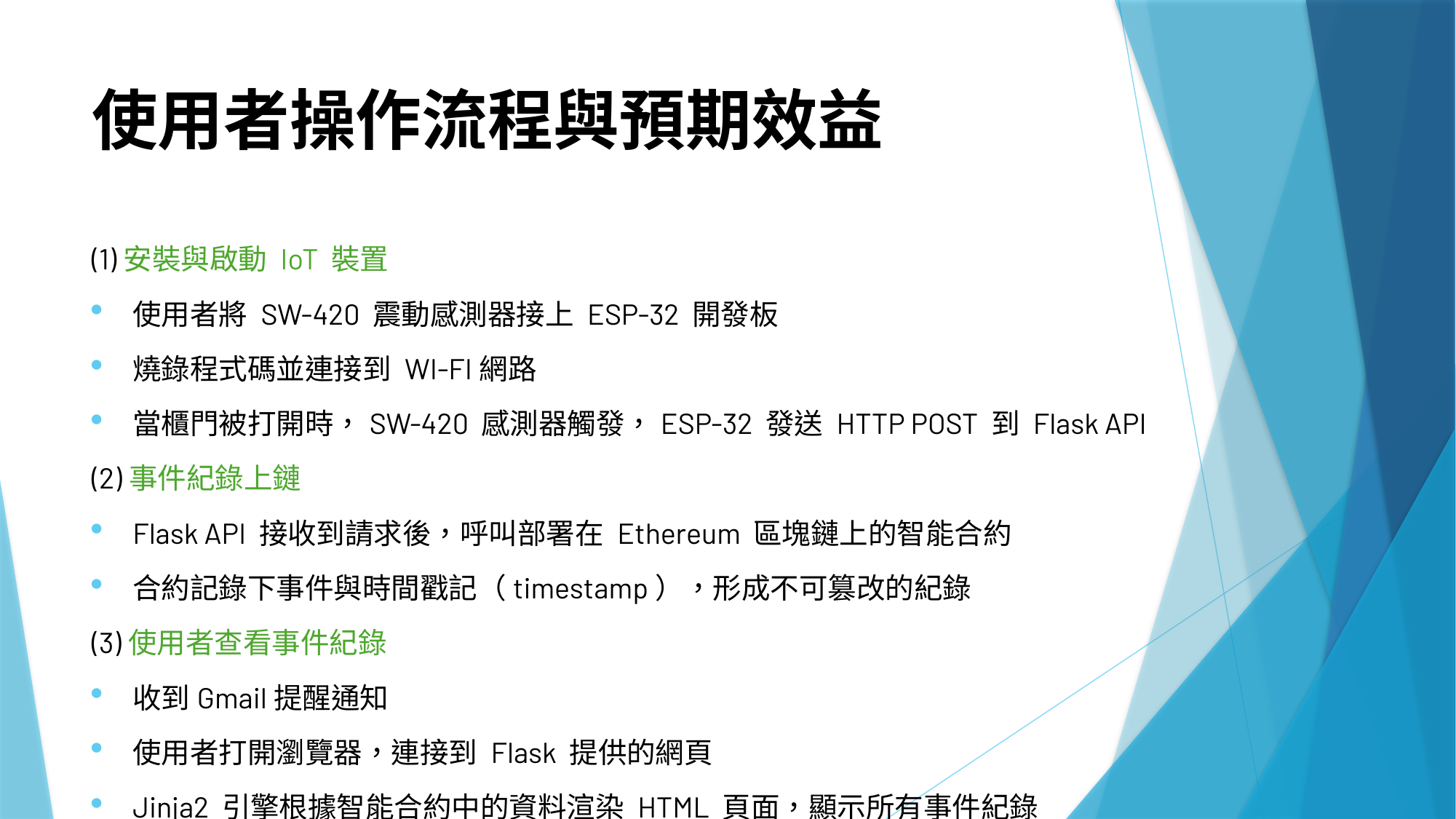

# 使用者操作流程與預期效益
(1)安裝與啟動 IoT 裝置
使用者將 SW-420 震動感測器接上 ESP-32 開發板
燒錄程式碼並連接到 WI-FI網路
當櫃門被打開時，SW-420 感測器觸發，ESP-32 發送 HTTP POST 到 Flask API
(2)事件紀錄上鏈
Flask API 接收到請求後，呼叫部署在 Ethereum 區塊鏈上的智能合約
合約記錄下事件與時間戳記（timestamp），形成不可篡改的紀錄
(3)使用者查看事件紀錄
收到Gmail提醒通知
使用者打開瀏覽器，連接到 Flask 提供的網頁
Jinja2 引擎根據智能合約中的資料渲染 HTML 頁面，顯示所有事件紀錄